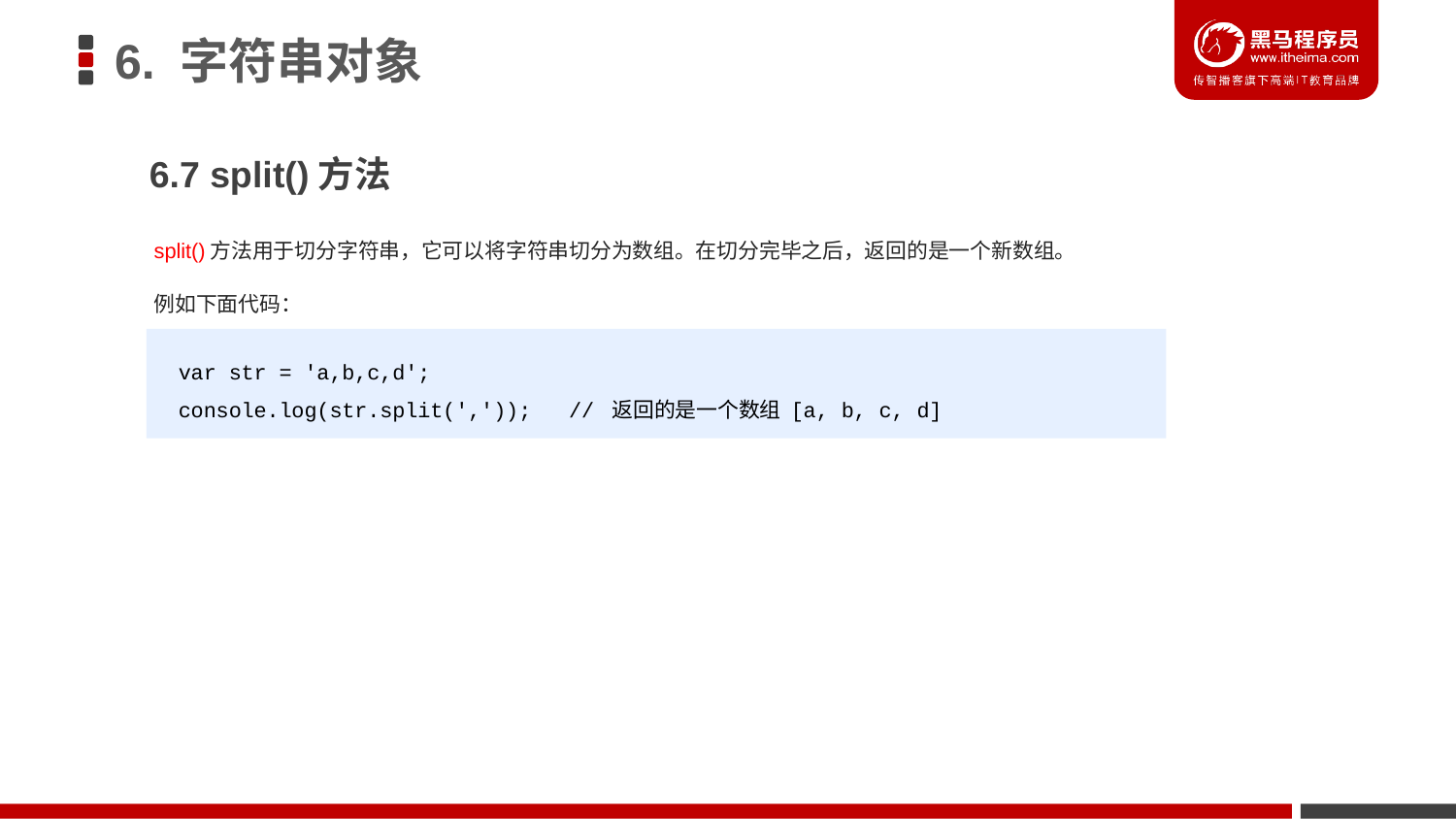

# 6. 字符串对象
6.7 split()方法
split()方法用于切分字符串，它可以将字符串切分为数组。在切分完毕之后，返回的是一个新数组。
例如下面代码：
var str = 'a,b,c,d';
console.log(str.split(','));   // 返回的是一个数组 [a, b, c, d]